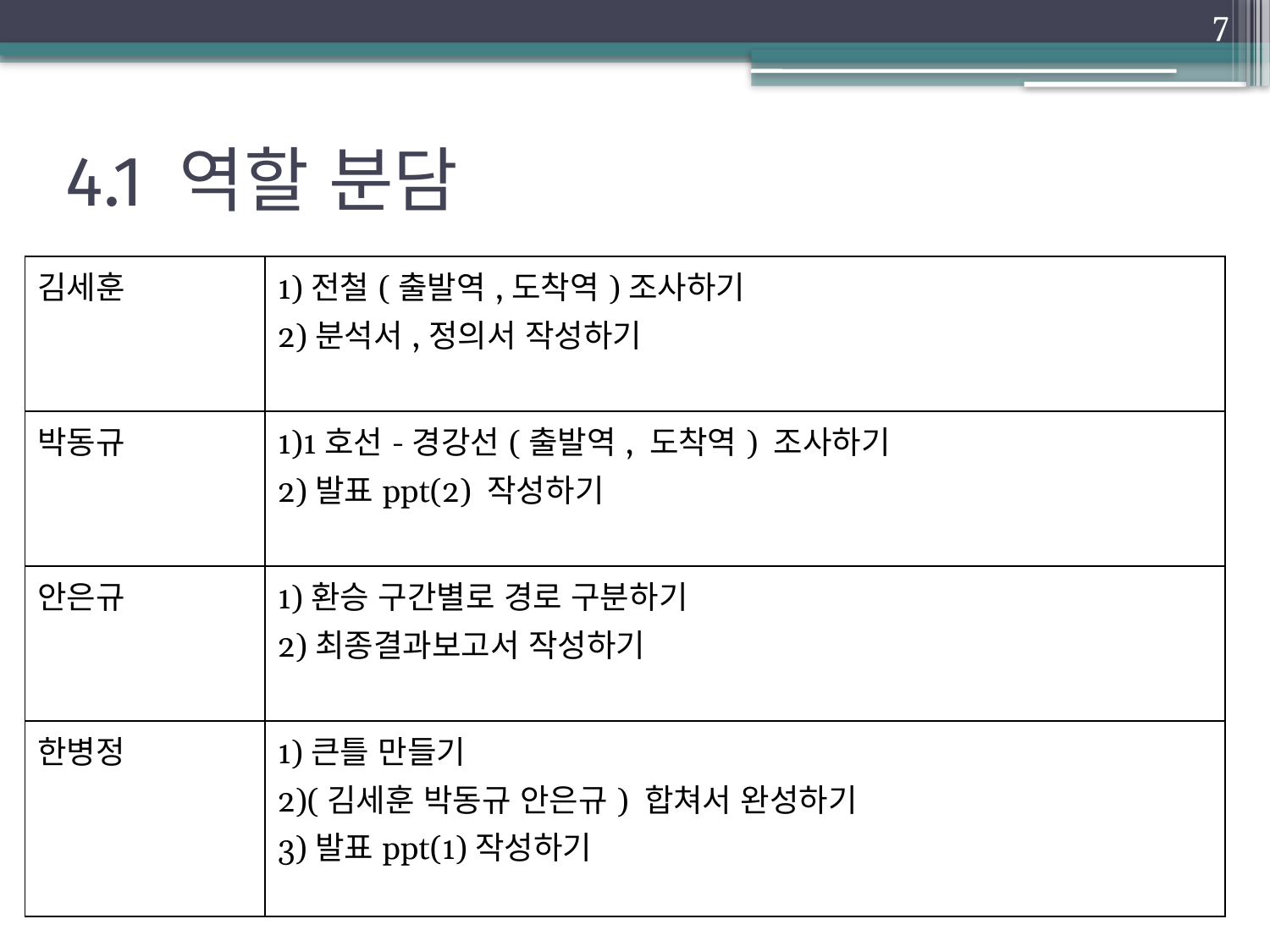

7
# 4.1 역할 분담
| 김세훈 | 1)전철(출발역,도착역)조사하기 2)분석서,정의서 작성하기 |
| --- | --- |
| 박동규 | 1)1호선-경강선(출발역, 도착역) 조사하기 2)발표ppt(2) 작성하기 |
| 안은규 | 1)환승 구간별로 경로 구분하기 2)최종결과보고서 작성하기 |
| 한병정 | 1)큰틀 만들기 2)(김세훈 박동규 안은규) 합쳐서 완성하기 3)발표ppt(1)작성하기 |